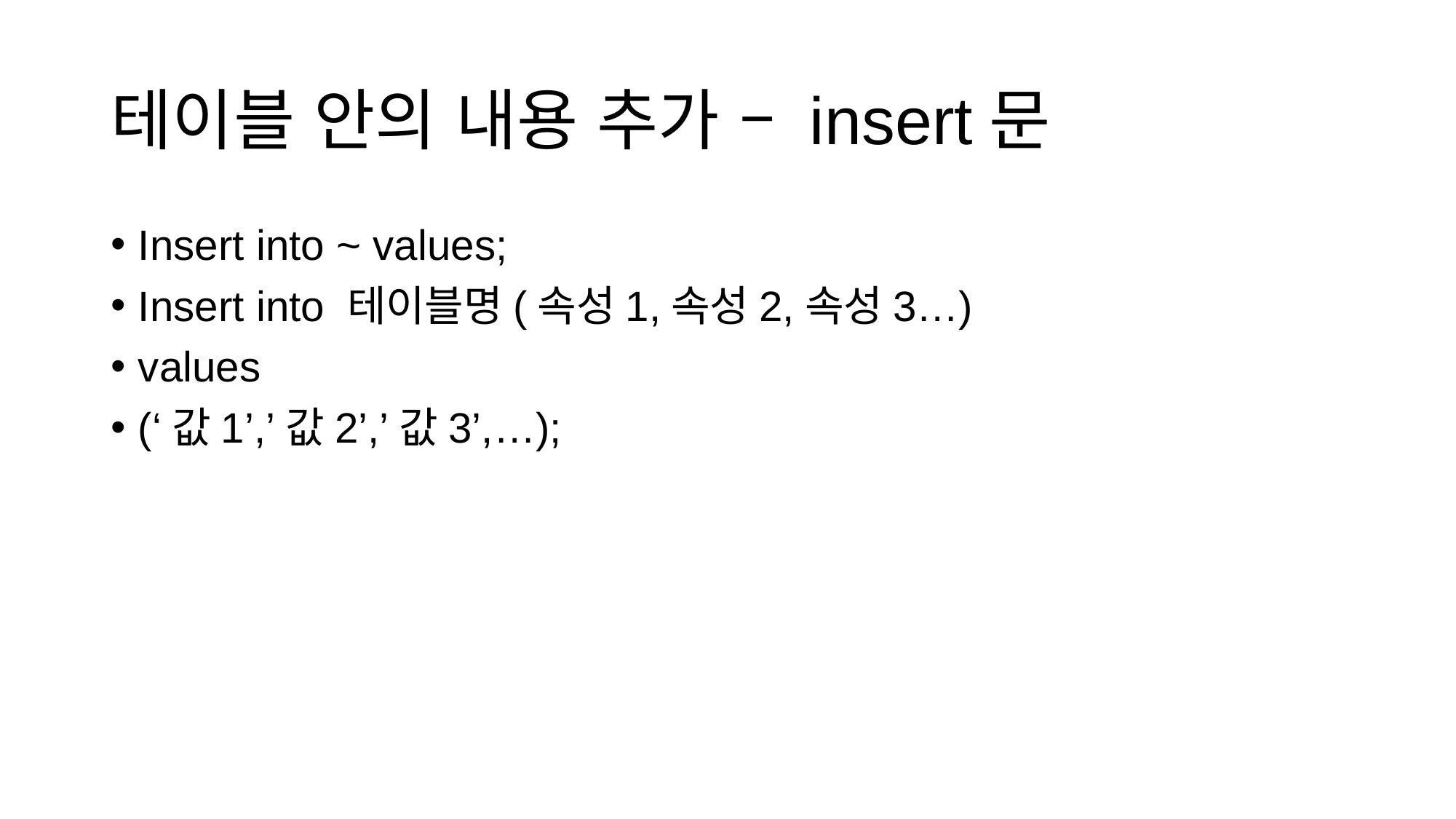

# 테이블 안의 내용 추가 – insert문
Insert into ~ values;
Insert into 테이블명(속성1,속성2,속성3…)
values
(‘값1’,’값2’,’값3’,…);